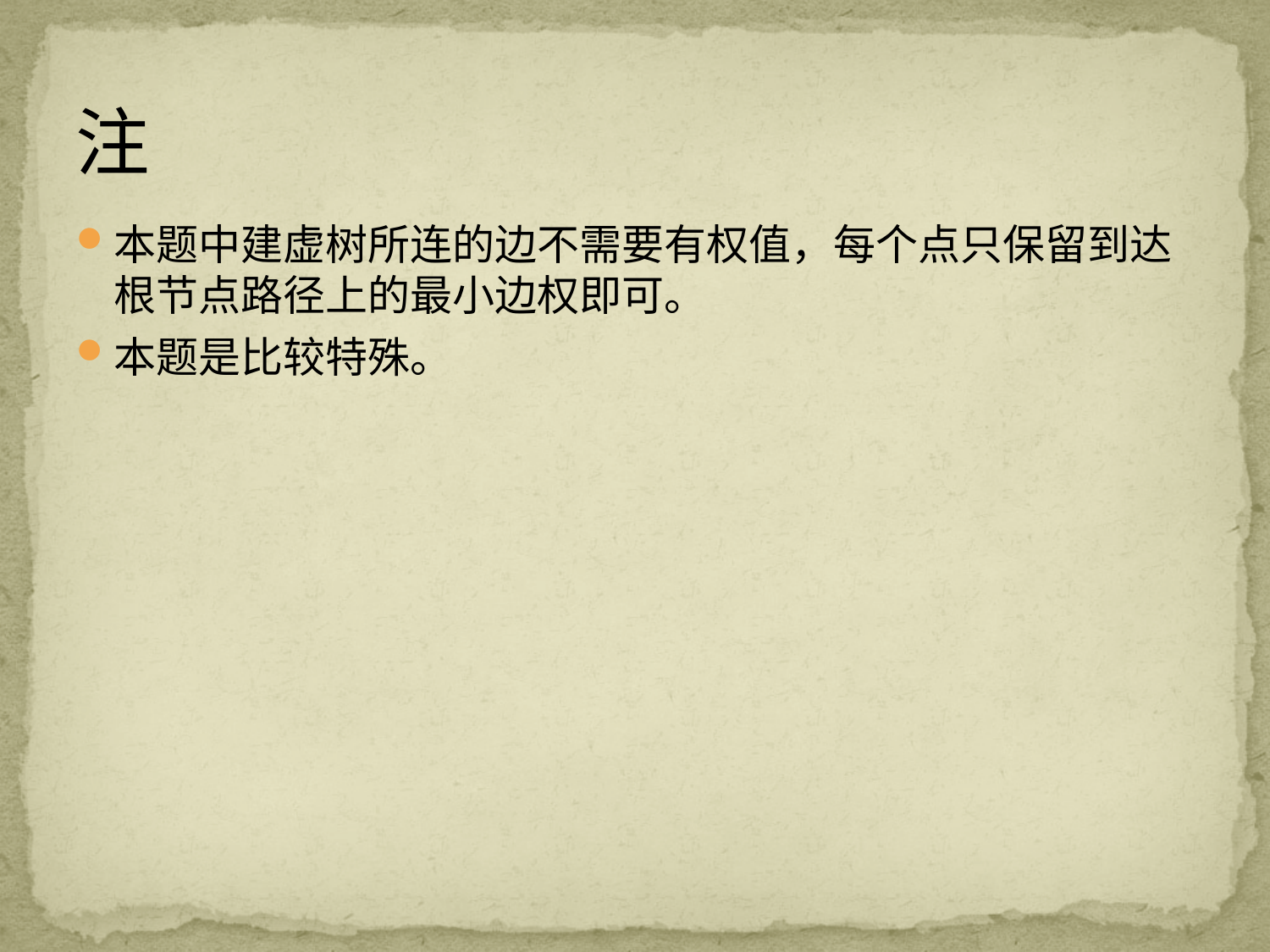

# 注
本题中建虚树所连的边不需要有权值，每个点只保留到达根节点路径上的最小边权即可。
本题是比较特殊。